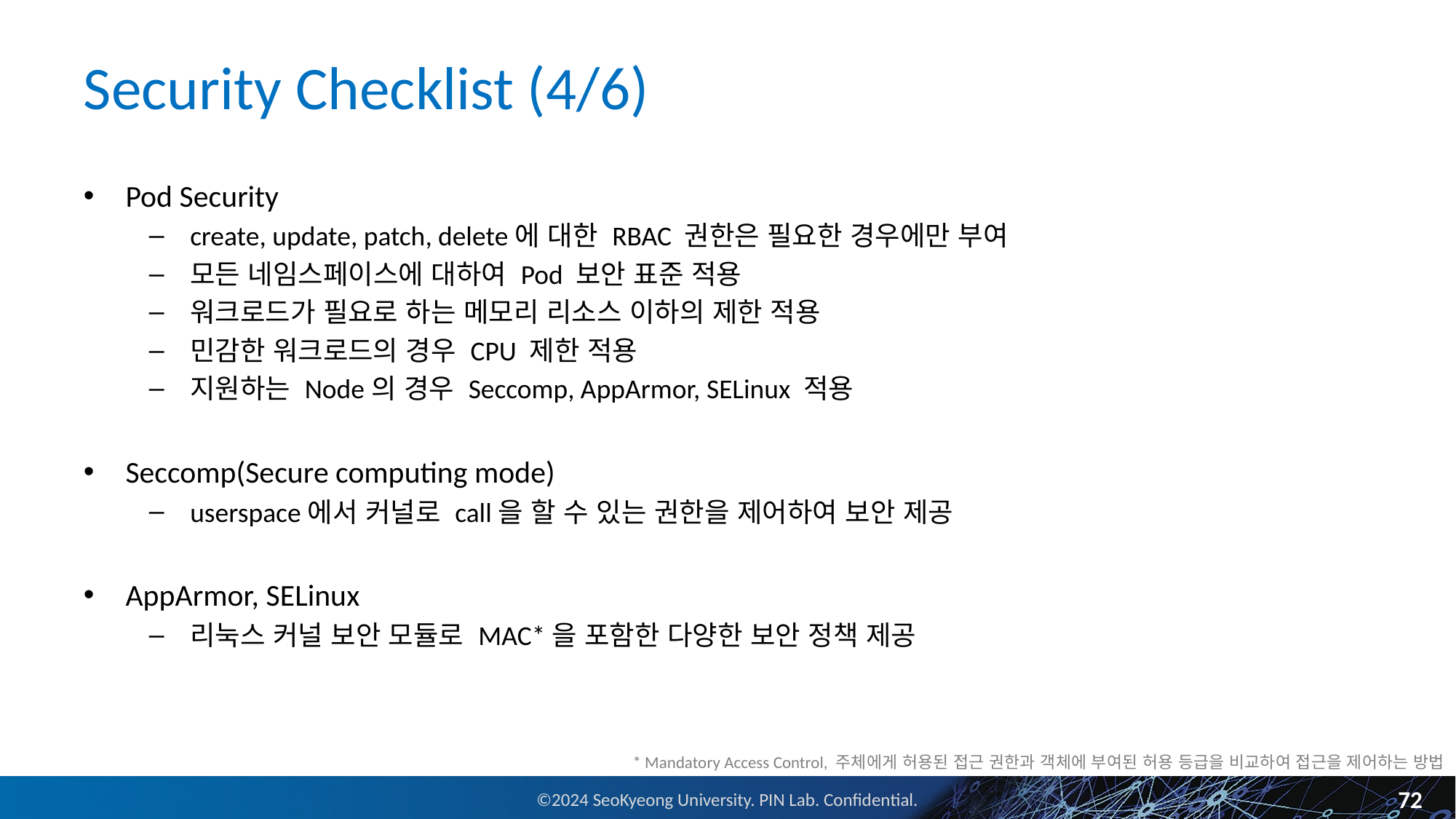

# Security Checklist (4/6)
Pod Security
create, update, patch, delete에 대한 RBAC 권한은 필요한 경우에만 부여
모든 네임스페이스에 대하여 Pod 보안 표준 적용
워크로드가 필요로 하는 메모리 리소스 이하의 제한 적용
민감한 워크로드의 경우 CPU 제한 적용
지원하는 Node의 경우 Seccomp, AppArmor, SELinux 적용

Seccomp(Secure computing mode)
userspace에서 커널로 call을 할 수 있는 권한을 제어하여 보안 제공

AppArmor, SELinux
리눅스 커널 보안 모듈로 MAC*을 포함한 다양한 보안 정책 제공
* Mandatory Access Control, 주체에게 허용된 접근 권한과 객체에 부여된 허용 등급을 비교하여 접근을 제어하는 방법
72